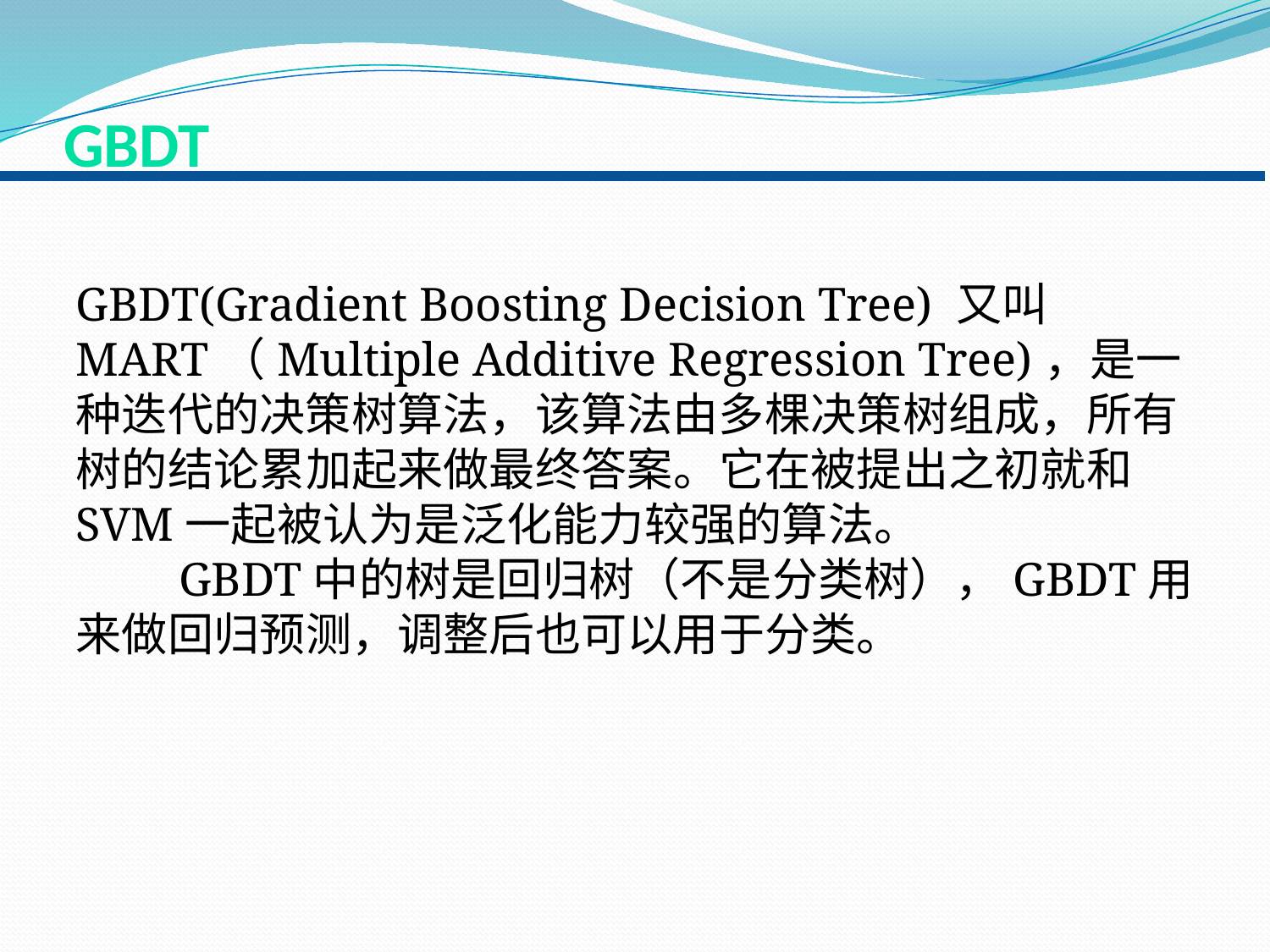

# gbdt
GBDT(Gradient Boosting Decision Tree) 又叫 MART（Multiple Additive Regression Tree)，是一种迭代的决策树算法，该算法由多棵决策树组成，所有树的结论累加起来做最终答案。它在被提出之初就和SVM一起被认为是泛化能力较强的算法。
  GBDT中的树是回归树（不是分类树），GBDT用来做回归预测，调整后也可以用于分类。